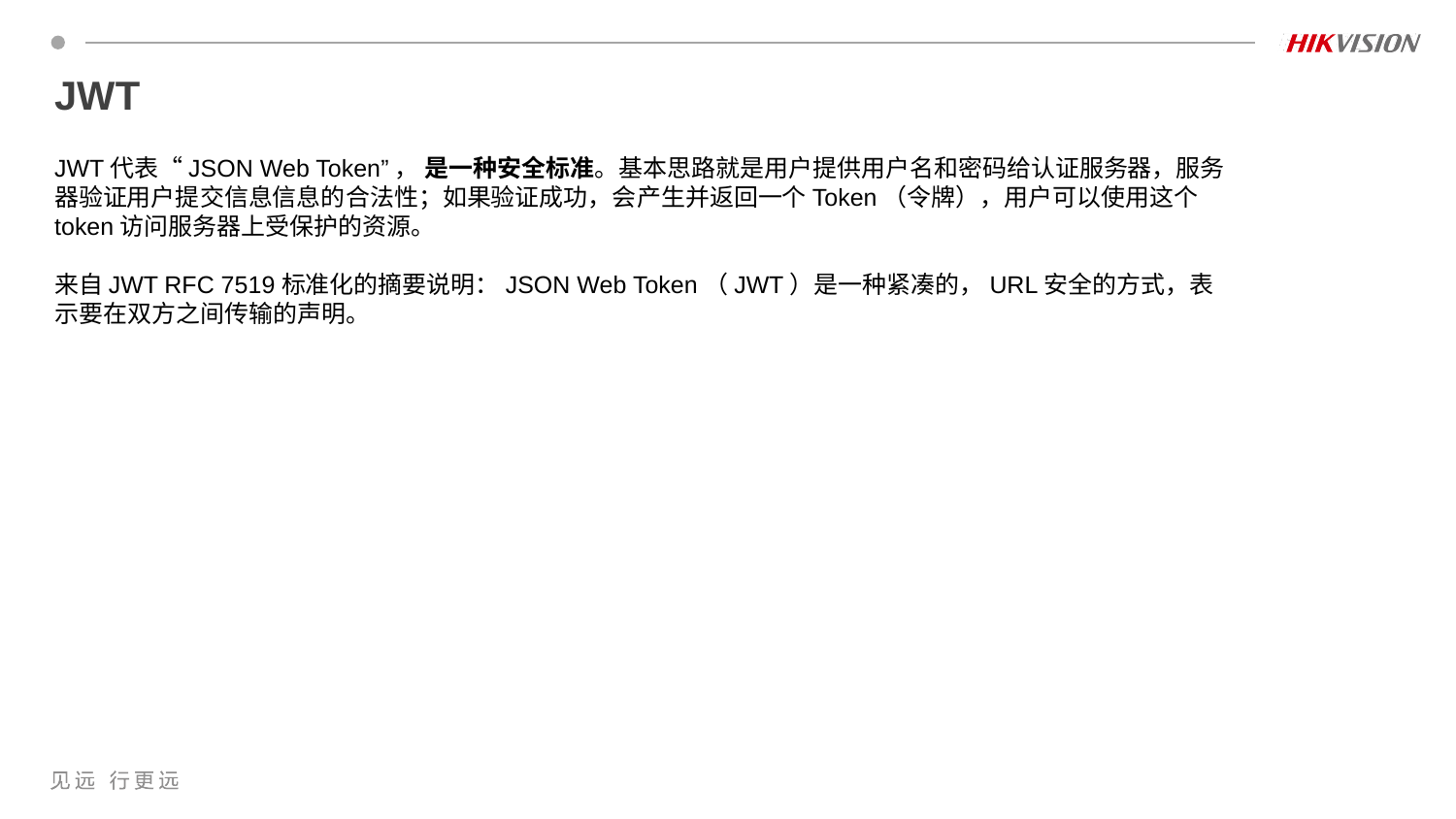

# JWT
JWT代表“JSON Web Token”， 是一种安全标准。基本思路就是用户提供用户名和密码给认证服务器，服务器验证用户提交信息信息的合法性；如果验证成功，会产生并返回一个Token（令牌），用户可以使用这个token访问服务器上受保护的资源。

来自JWT RFC 7519标准化的摘要说明：JSON Web Token（JWT）是一种紧凑的，URL安全的方式，表示要在双方之间传输的声明。